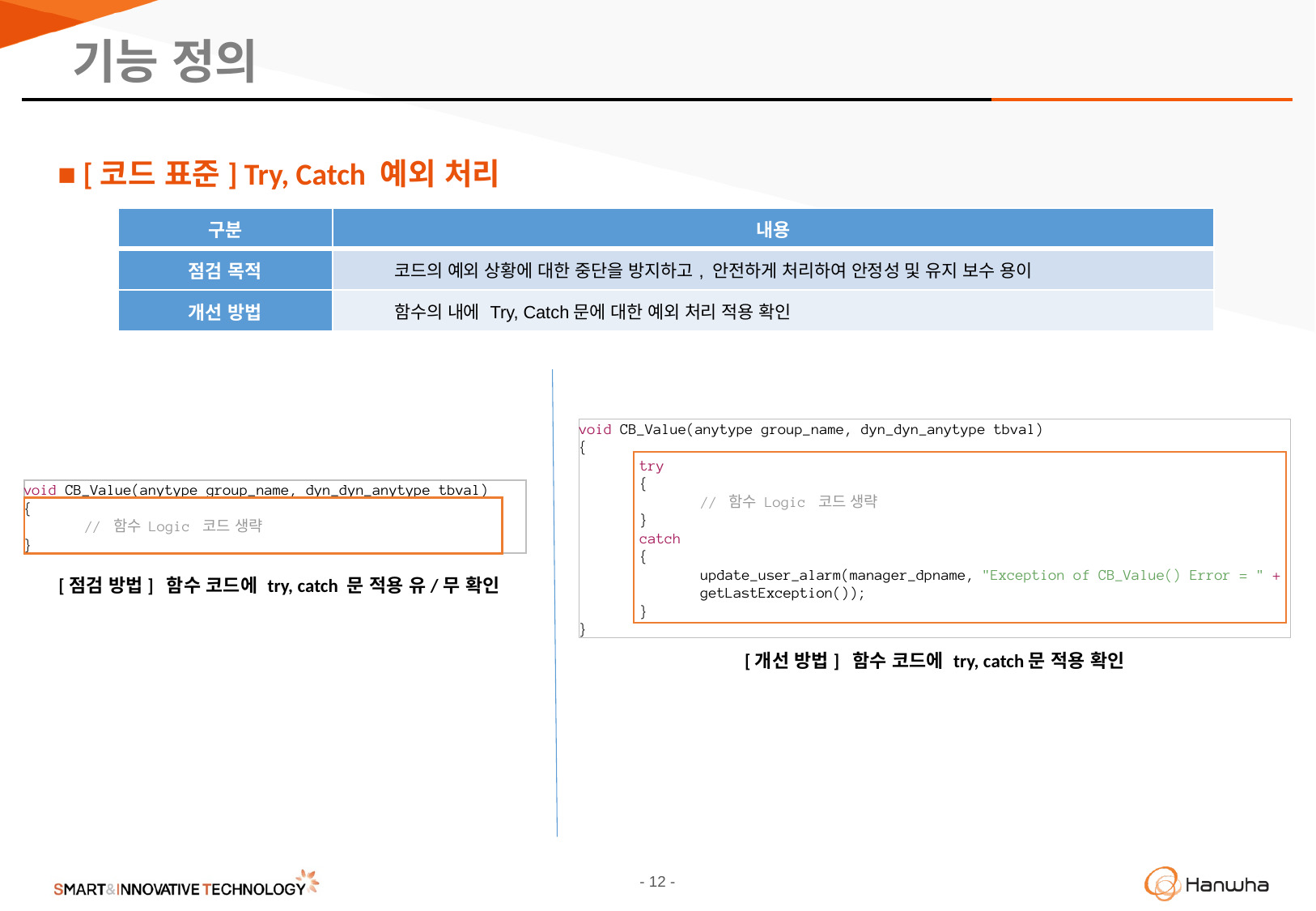

기능 정의
■ [코드 표준] Try, Catch 예외 처리
| 구분 | 내용 |
| --- | --- |
| 점검 목적 | 코드의 예외 상황에 대한 중단을 방지하고, 안전하게 처리하여 안정성 및 유지 보수 용이 |
| 개선 방법 | 함수의 내에 Try, Catch문에 대한 예외 처리 적용 확인 |
void CB_Value(anytype group_name, dyn_dyn_anytype tbval)
{
try
{
// 함수 Logic 코드 생략
}
catch
{
update_user_alarm(manager_dpname, "Exception of CB_Value() Error = " + getLastException());
}
}

void CB_Value(anytype group_name, dyn_dyn_anytype tbval)
{
// 함수 Logic 코드 생략
}

[점검 방법]  함수 코드에 try, catch 문 적용 유/무 확인
[개선 방법]  함수 코드에 try, catch문 적용 확인